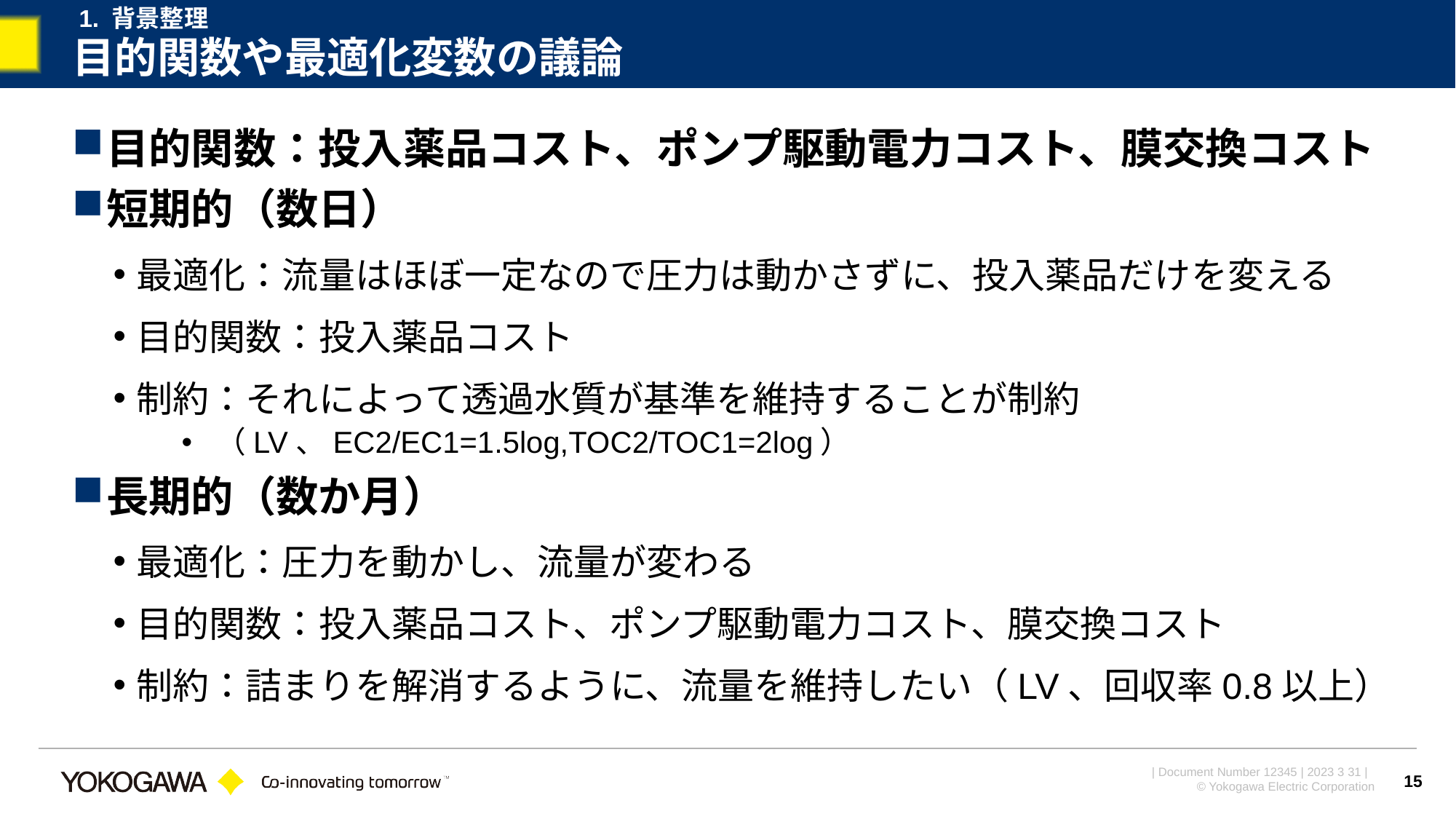

1. 背景整理
# 目的関数や最適化変数の議論
目的関数：投入薬品コスト、ポンプ駆動電力コスト、膜交換コスト
短期的（数日）
最適化：流量はほぼ一定なので圧力は動かさずに、投入薬品だけを変える
目的関数：投入薬品コスト
制約：それによって透過水質が基準を維持することが制約
（LV、EC2/EC1=1.5log,TOC2/TOC1=2log）
長期的（数か月）
最適化：圧力を動かし、流量が変わる
目的関数：投入薬品コスト、ポンプ駆動電力コスト、膜交換コスト
制約：詰まりを解消するように、流量を維持したい（LV、回収率0.8以上）
15